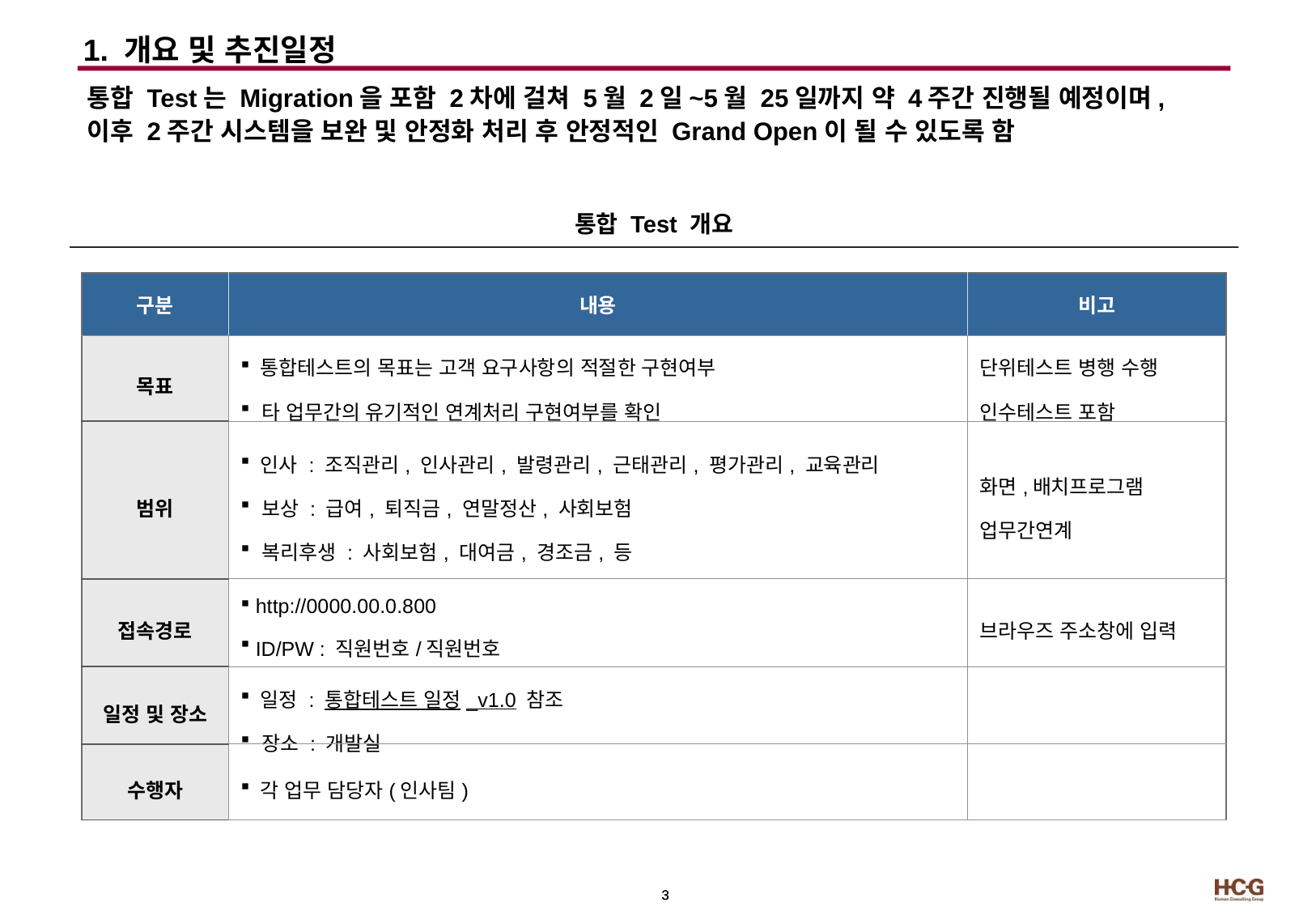

1. 개요 및 추진일정

통합 Test는 Migration을 포함 2차에 걸쳐 5월 2일~5월 25일까지 약 4주간 진행될 예정이며, 이후 2주간 시스템을 보완 및 안정화 처리 후 안정적인 Grand Open이 될 수 있도록 함
통합 Test 개요

| 구분 | 내용 | 비고 |
| --- | --- | --- |
| 목표 | 통합테스트의 목표는 고객 요구사항의 적절한 구현여부 타 업무간의 유기적인 연계처리 구현여부를 확인 | 단위테스트 병행 수행 인수테스트 포함 |
| 범위 | 인사 : 조직관리, 인사관리, 발령관리, 근태관리, 평가관리, 교육관리 보상 : 급여, 퇴직금, 연말정산, 사회보험 복리후생 : 사회보험, 대여금, 경조금, 등 | 화면,배치프로그램 업무간연계 |
| 접속경로 | http://0000.00.0.800 ID/PW : 직원번호/직원번호 | 브라우즈 주소창에 입력 |
| 일정 및 장소 | 일정 : 통합테스트 일정\_v1.0 참조 장소 : 개발실 |  |
| 수행자 | 각 업무 담당자(인사팀) |  |